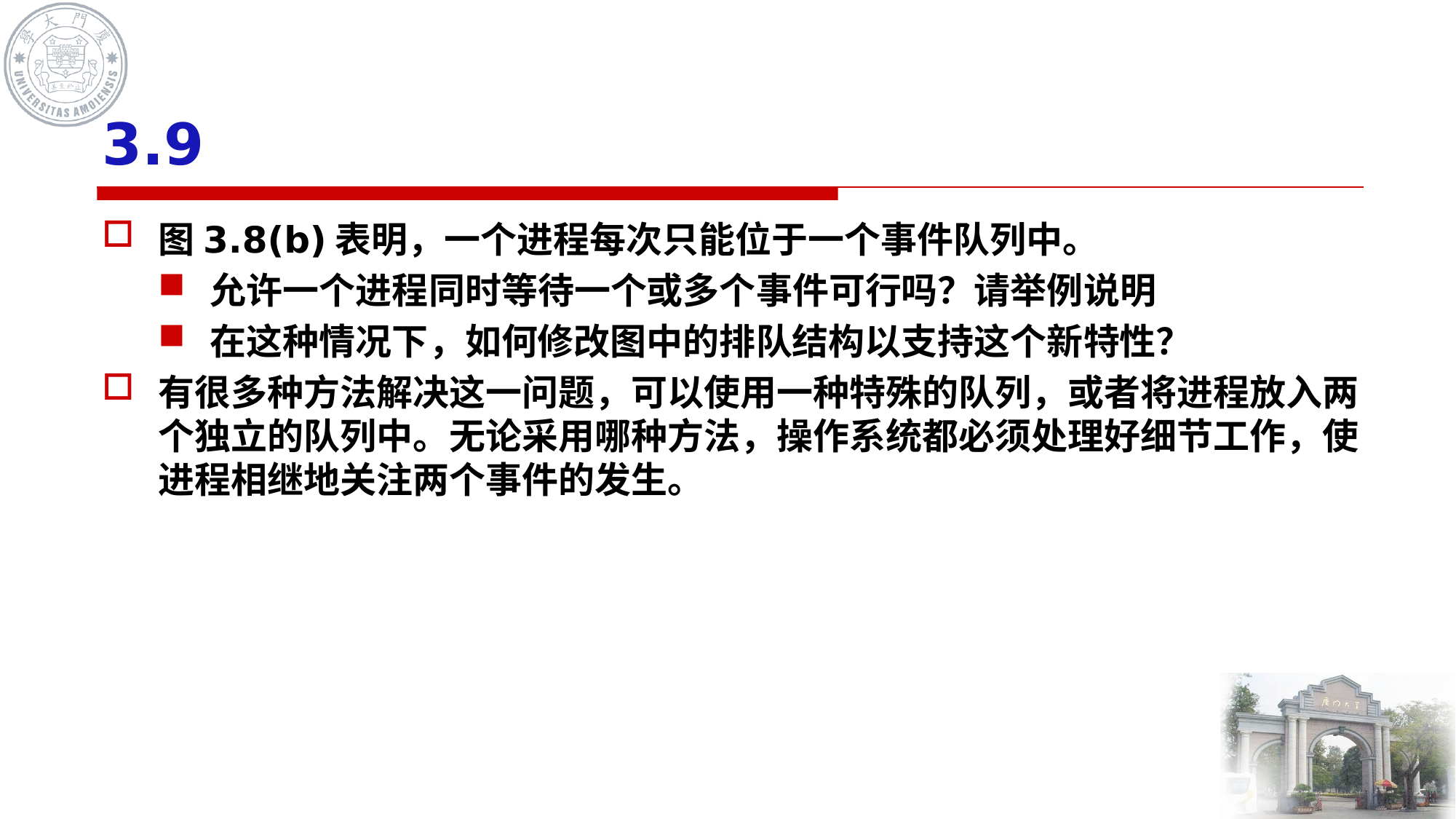

# 3.9
图3.8(b)表明，一个进程每次只能位于一个事件队列中。
允许一个进程同时等待一个或多个事件可行吗？请举例说明
在这种情况下，如何修改图中的排队结构以支持这个新特性？
有很多种方法解决这一问题，可以使用一种特殊的队列，或者将进程放入两个独立的队列中。无论采用哪种方法，操作系统都必须处理好细节工作，使进程相继地关注两个事件的发生。